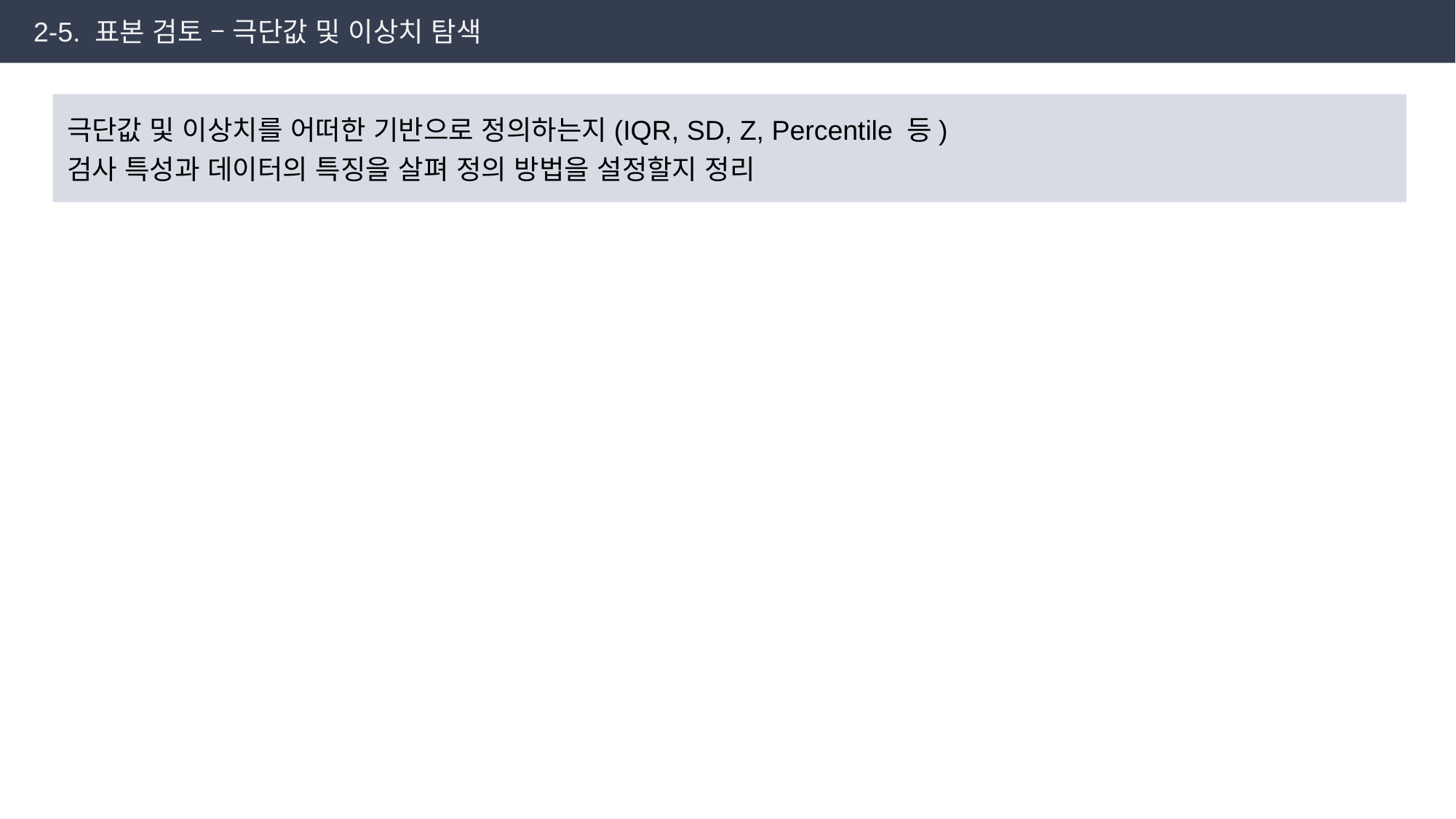

2-5. 표본 검토 – 극단값 및 이상치 탐색

극단값 및 이상치를 어떠한 기반으로 정의하는지(IQR, SD, Z, Percentile 등)
검사 특성과 데이터의 특징을 살펴 정의 방법을 설정할지 정리